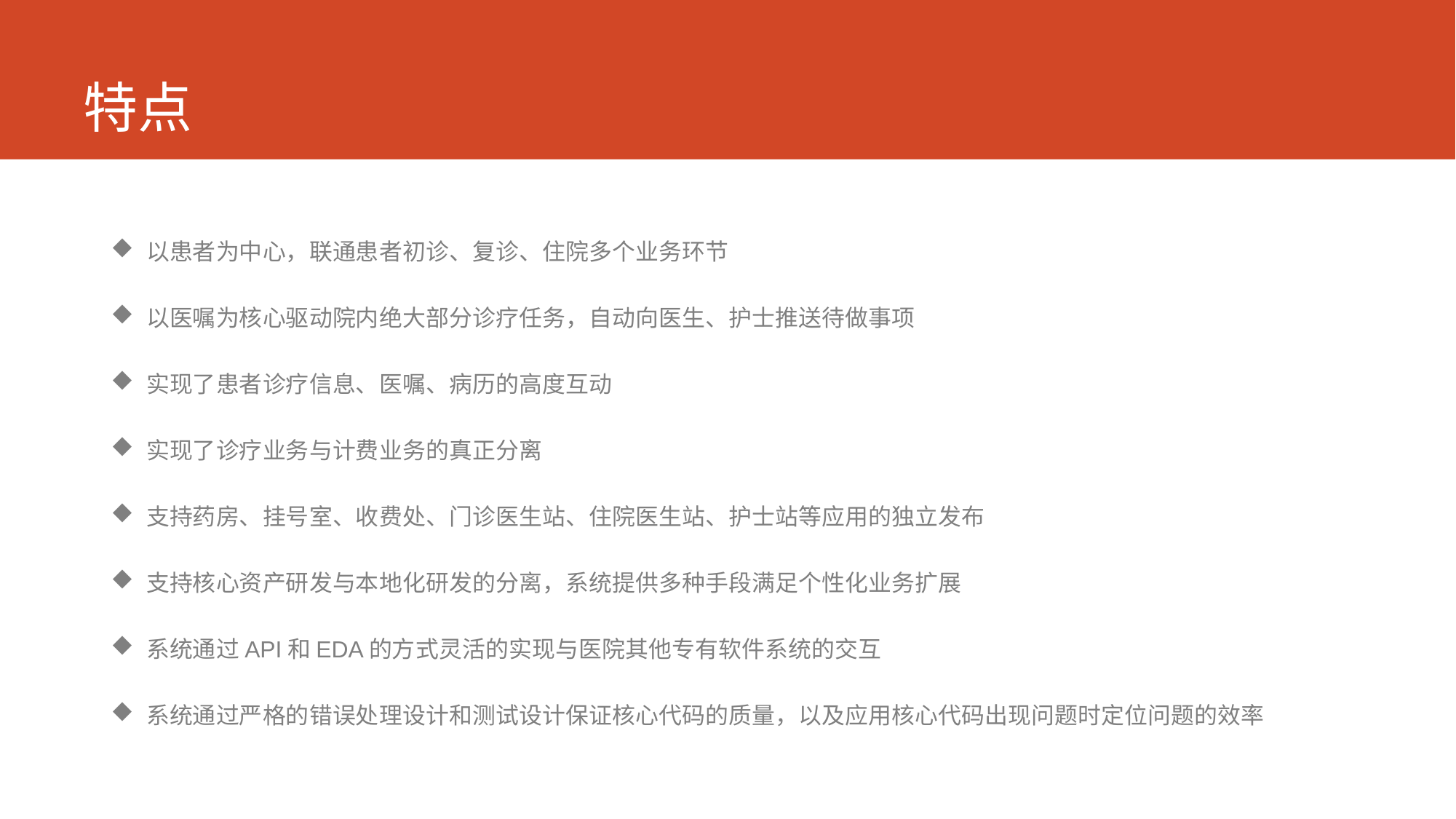

# 特点
以患者为中心，联通患者初诊、复诊、住院多个业务环节
以医嘱为核心驱动院内绝大部分诊疗任务，自动向医生、护士推送待做事项
实现了患者诊疗信息、医嘱、病历的高度互动
实现了诊疗业务与计费业务的真正分离
支持药房、挂号室、收费处、门诊医生站、住院医生站、护士站等应用的独立发布
支持核心资产研发与本地化研发的分离，系统提供多种手段满足个性化业务扩展
系统通过API和EDA的方式灵活的实现与医院其他专有软件系统的交互
系统通过严格的错误处理设计和测试设计保证核心代码的质量，以及应用核心代码出现问题时定位问题的效率